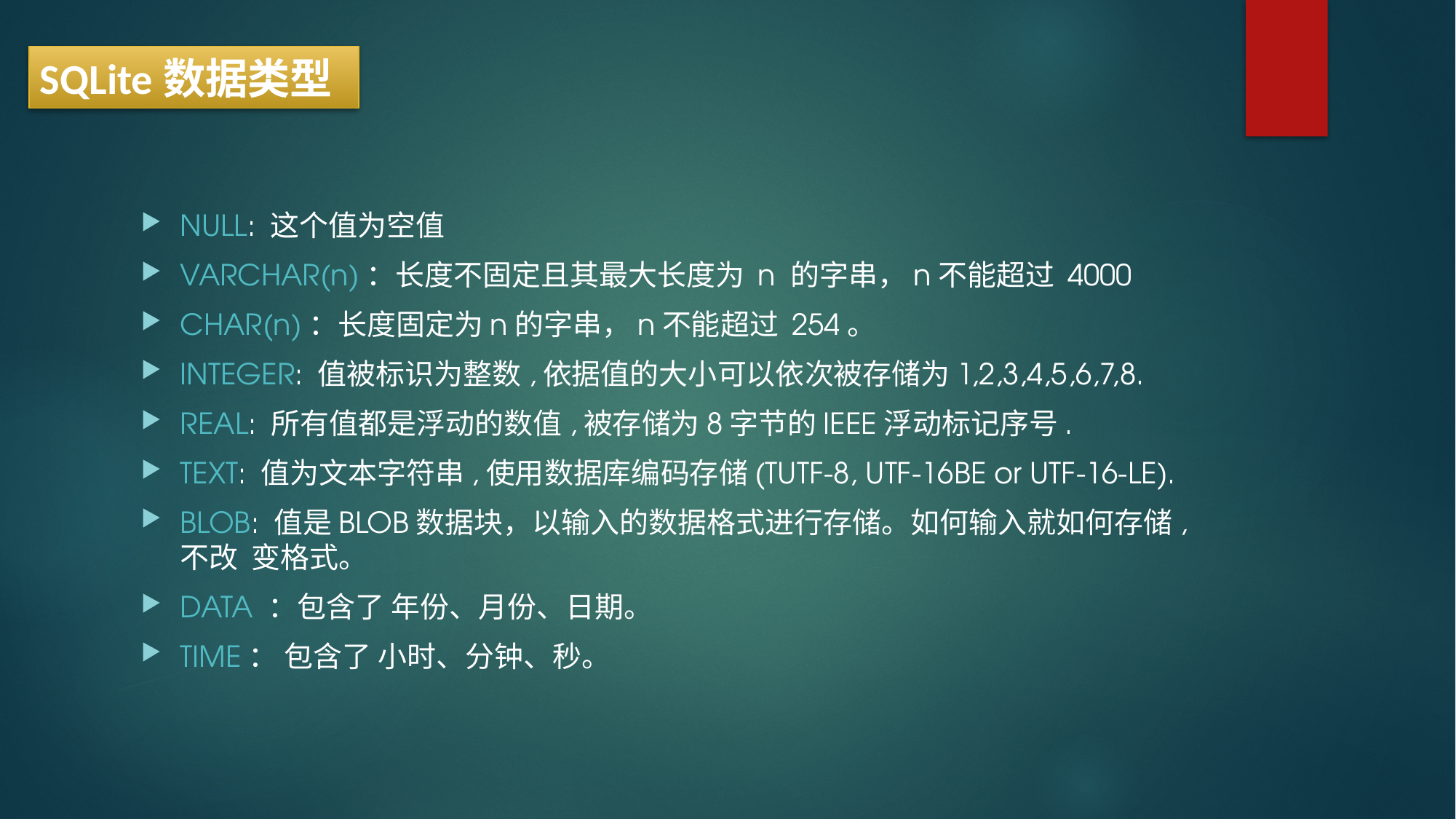

SQLite数据类型
NULL: 这个值为空值
VARCHAR(n)：长度不固定且其最大长度为 n 的字串，n不能超过 4000
CHAR(n)：长度固定为n的字串，n不能超过 254。
INTEGER: 值被标识为整数,依据值的大小可以依次被存储为1,2,3,4,5,6,7,8.
REAL: 所有值都是浮动的数值,被存储为8字节的IEEE浮动标记序号.
TEXT: 值为文本字符串,使用数据库编码存储(TUTF-8, UTF-16BE or UTF-16-LE).
BLOB: 值是BLOB数据块，以输入的数据格式进行存储。如何输入就如何存储,不改  变格式。
DATA ：包含了 年份、月份、日期。
TIME： 包含了 小时、分钟、秒。